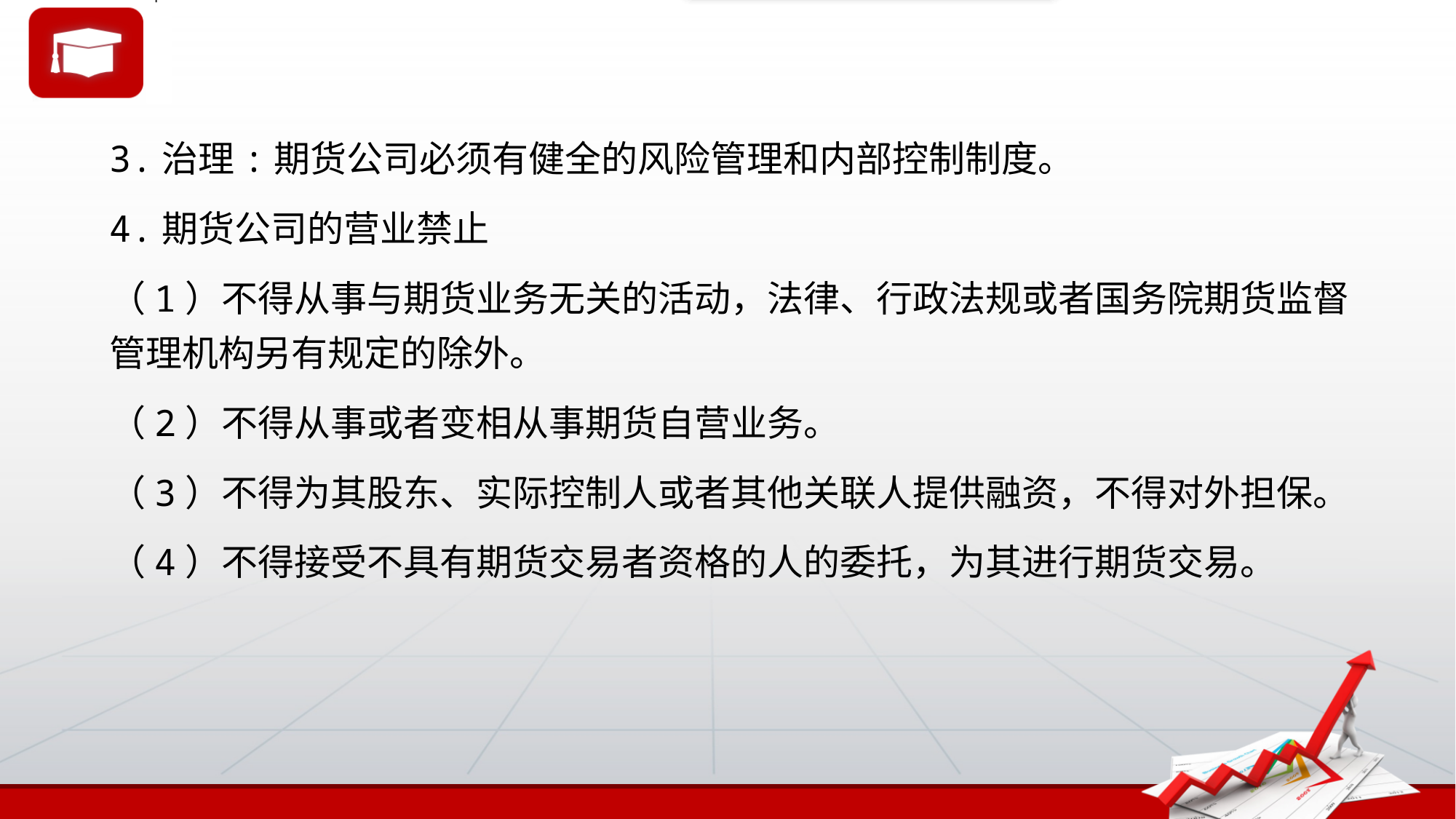

3.治理:期货公司必须有健全的风险管理和内部控制制度。
4.期货公司的营业禁止
（1）不得从事与期货业务无关的活动，法律、行政法规或者国务院期货监督管理机构另有规定的除外。
（2）不得从事或者变相从事期货自营业务。
（3）不得为其股东、实际控制人或者其他关联人提供融资，不得对外担保。
（4）不得接受不具有期货交易者资格的人的委托，为其进行期货交易。